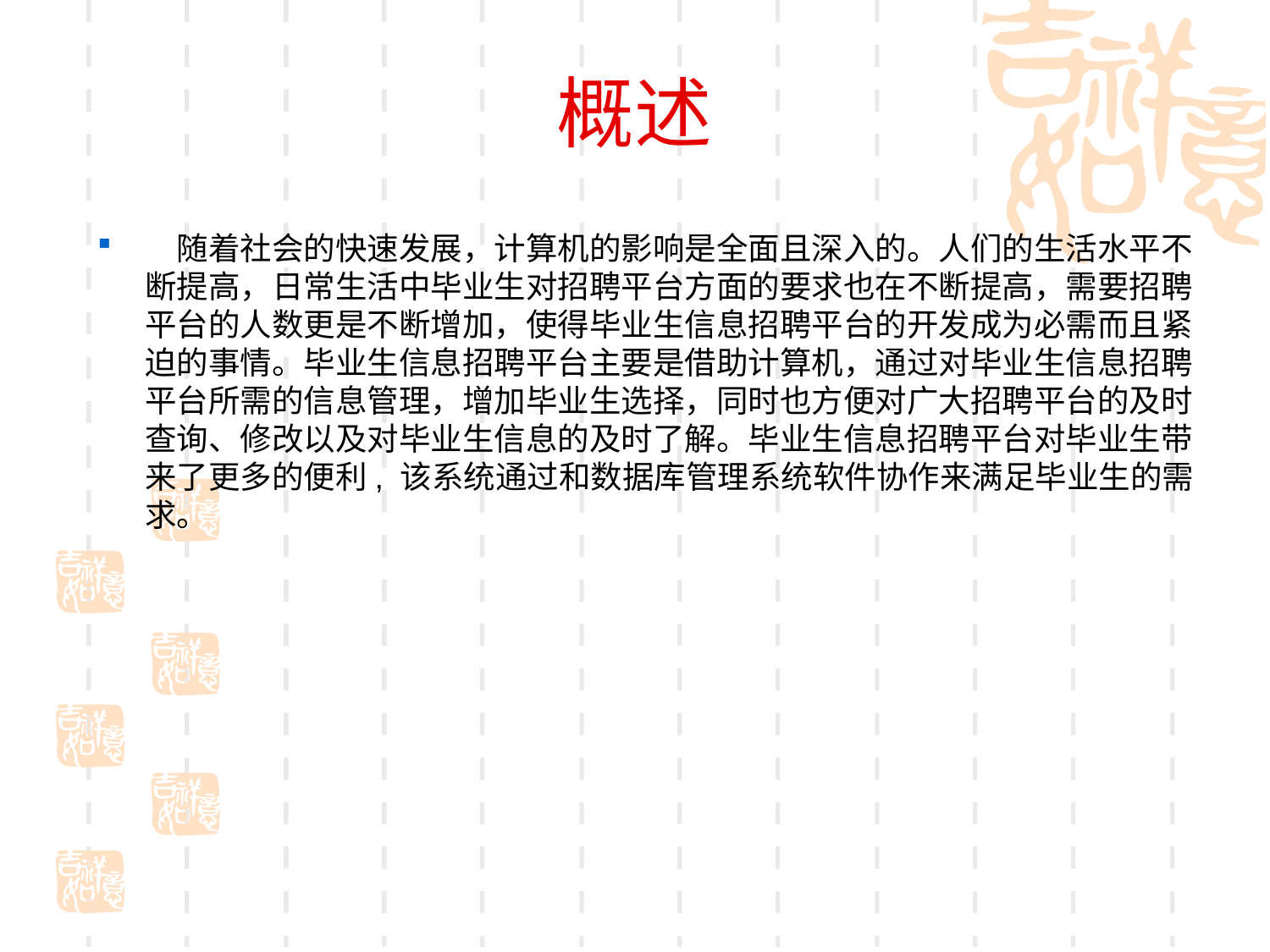

# 概述
　随着社会的快速发展，计算机的影响是全面且深入的。人们的生活水平不断提高，日常生活中毕业生对招聘平台方面的要求也在不断提高，需要招聘平台的人数更是不断增加，使得毕业生信息招聘平台的开发成为必需而且紧迫的事情。毕业生信息招聘平台主要是借助计算机，通过对毕业生信息招聘平台所需的信息管理，增加毕业生选择，同时也方便对广大招聘平台的及时查询、修改以及对毕业生信息的及时了解。毕业生信息招聘平台对毕业生带来了更多的便利, 该系统通过和数据库管理系统软件协作来满足毕业生的需求。